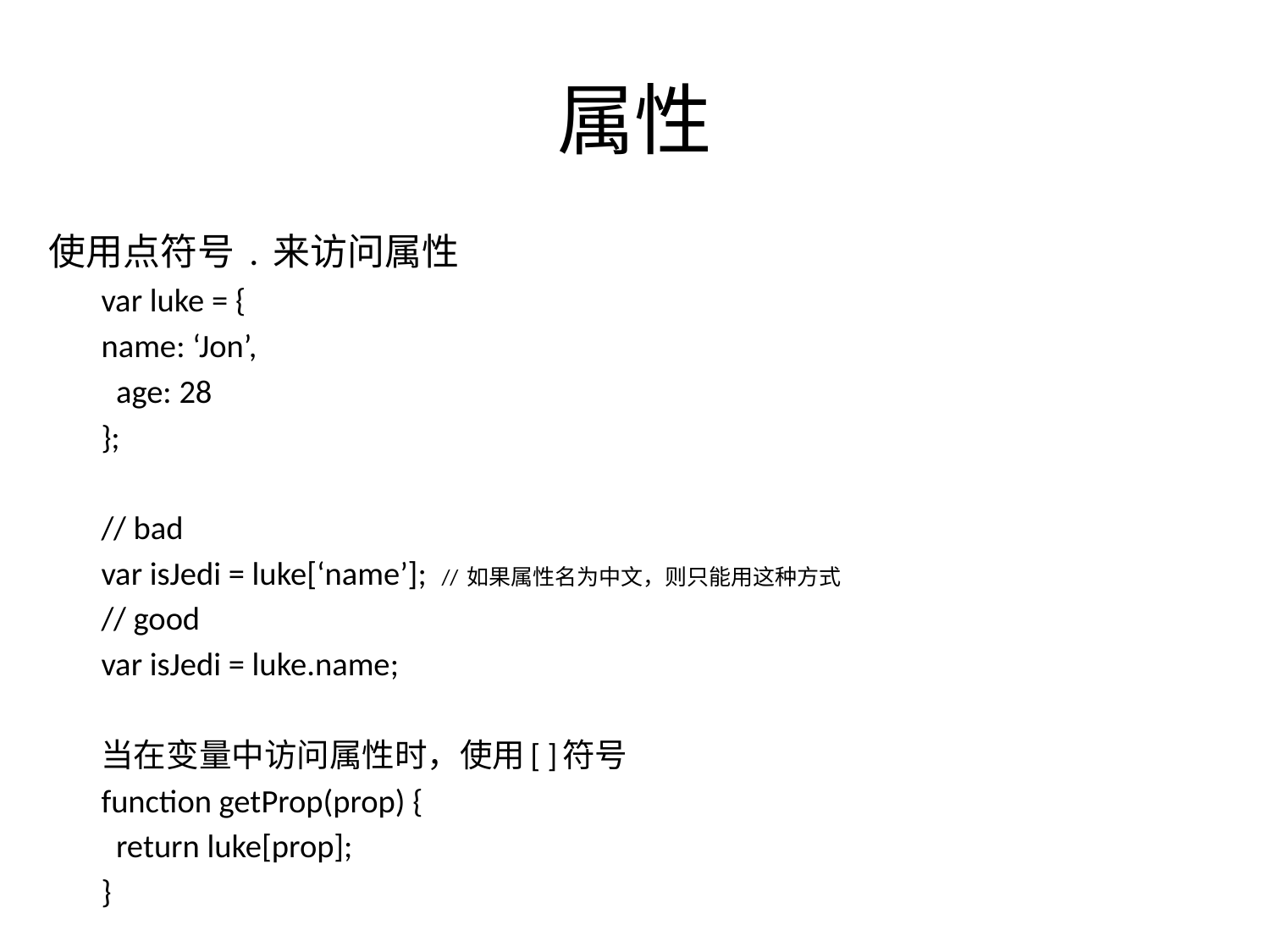

# 属性
使用点符号 . 来访问属性
var luke = {
name: ‘Jon’,
  age: 28
};

// bad
var isJedi = luke[‘name’];  // 如果属性名为中文，则只能用这种方式
// good
var isJedi = luke.name;

当在变量中访问属性时，使用[ ]符号
function getProp(prop) {
  return luke[prop];
}